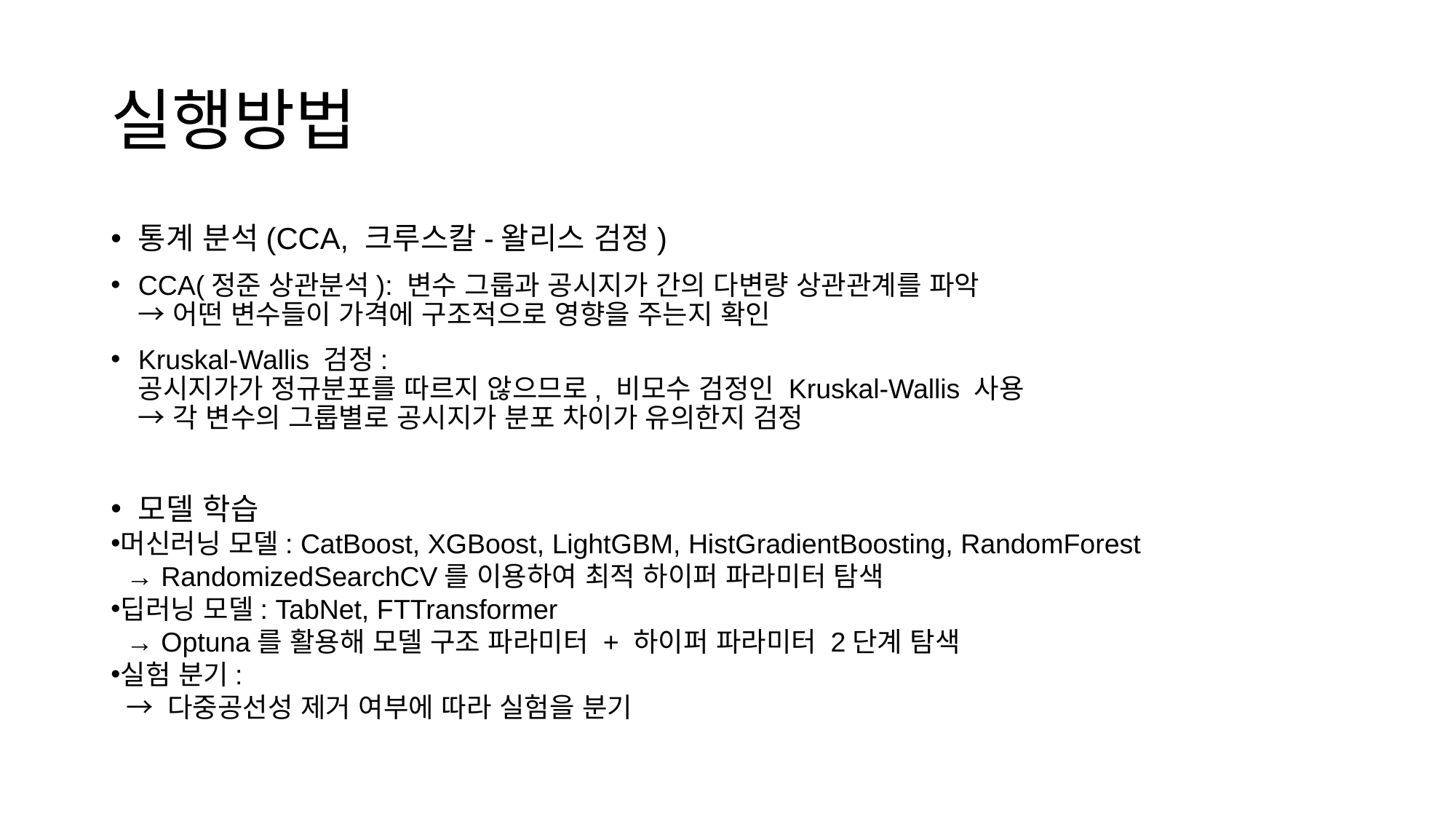

# 실행방법
통계 분석(CCA, 크루스칼-왈리스 검정)
CCA(정준 상관분석): 변수 그룹과 공시지가 간의 다변량 상관관계를 파악
→ 어떤 변수들이 가격에 구조적으로 영향을 주는지 확인
Kruskal-Wallis 검정:
공시지가가 정규분포를 따르지 않으므로, 비모수 검정인 Kruskal-Wallis 사용
→ 각 변수의 그룹별로 공시지가 분포 차이가 유의한지 검정

모델 학습
머신러닝 모델: CatBoost, XGBoost, LightGBM, HistGradientBoosting, RandomForest
  → RandomizedSearchCV를 이용하여 최적 하이퍼 파라미터 탐색
딥러닝 모델: TabNet, FTTransformer
  → Optuna를 활용해 모델 구조 파라미터 + 하이퍼 파라미터 2단계 탐색
실험 분기:
  → 다중공선성 제거 여부에 따라 실험을 분기